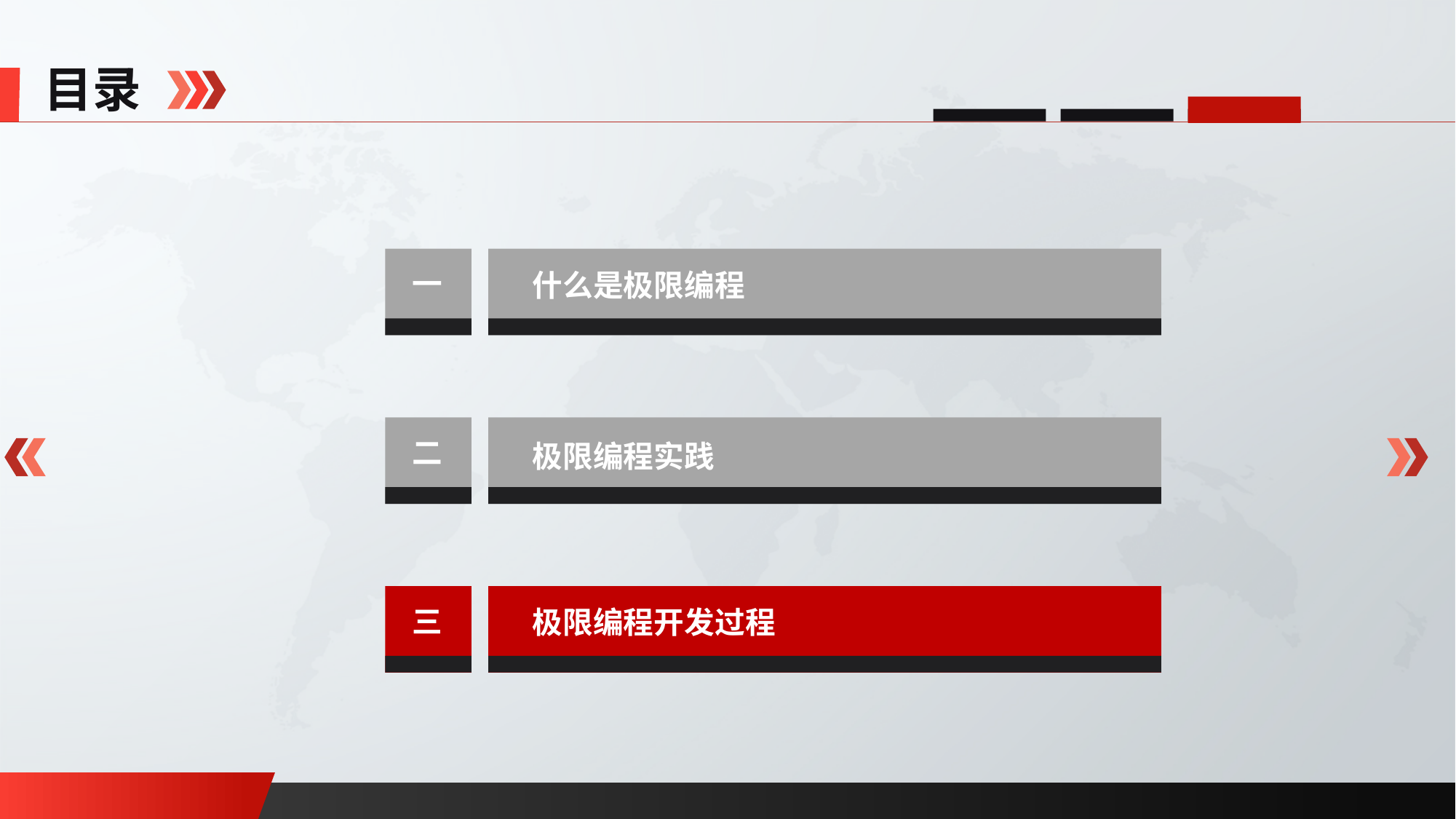

目录

一

什么是极限编程

二

极限编程实践

三

极限编程开发过程